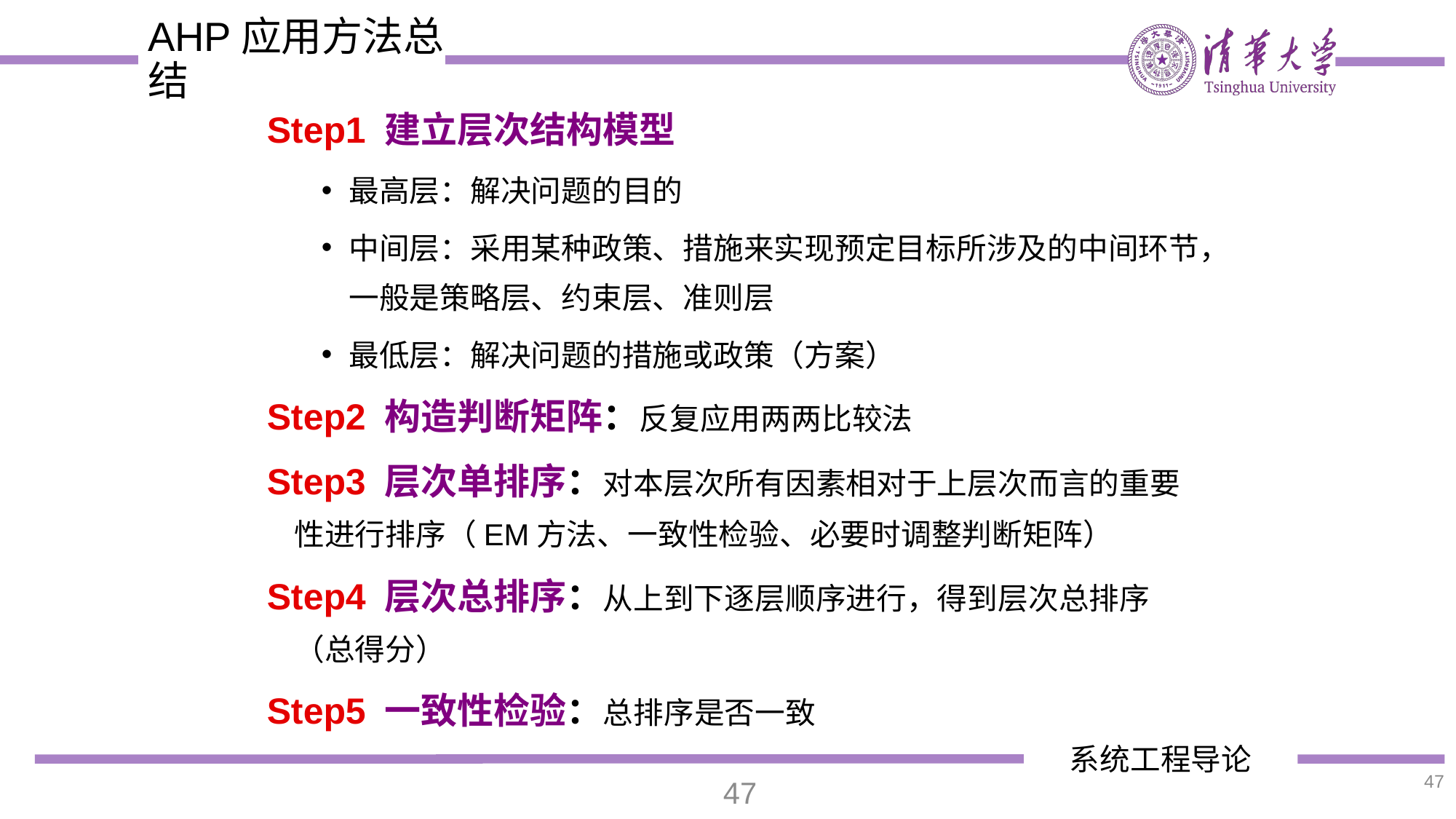

AHP应用方法总结
Step1 建立层次结构模型
最高层：解决问题的目的
中间层：采用某种政策、措施来实现预定目标所涉及的中间环节，一般是策略层、约束层、准则层
最低层：解决问题的措施或政策（方案）
Step2 构造判断矩阵：反复应用两两比较法
Step3 层次单排序：对本层次所有因素相对于上层次而言的重要性进行排序（EM方法、一致性检验、必要时调整判断矩阵）
Step4 层次总排序：从上到下逐层顺序进行，得到层次总排序（总得分）
Step5 一致性检验：总排序是否一致
47